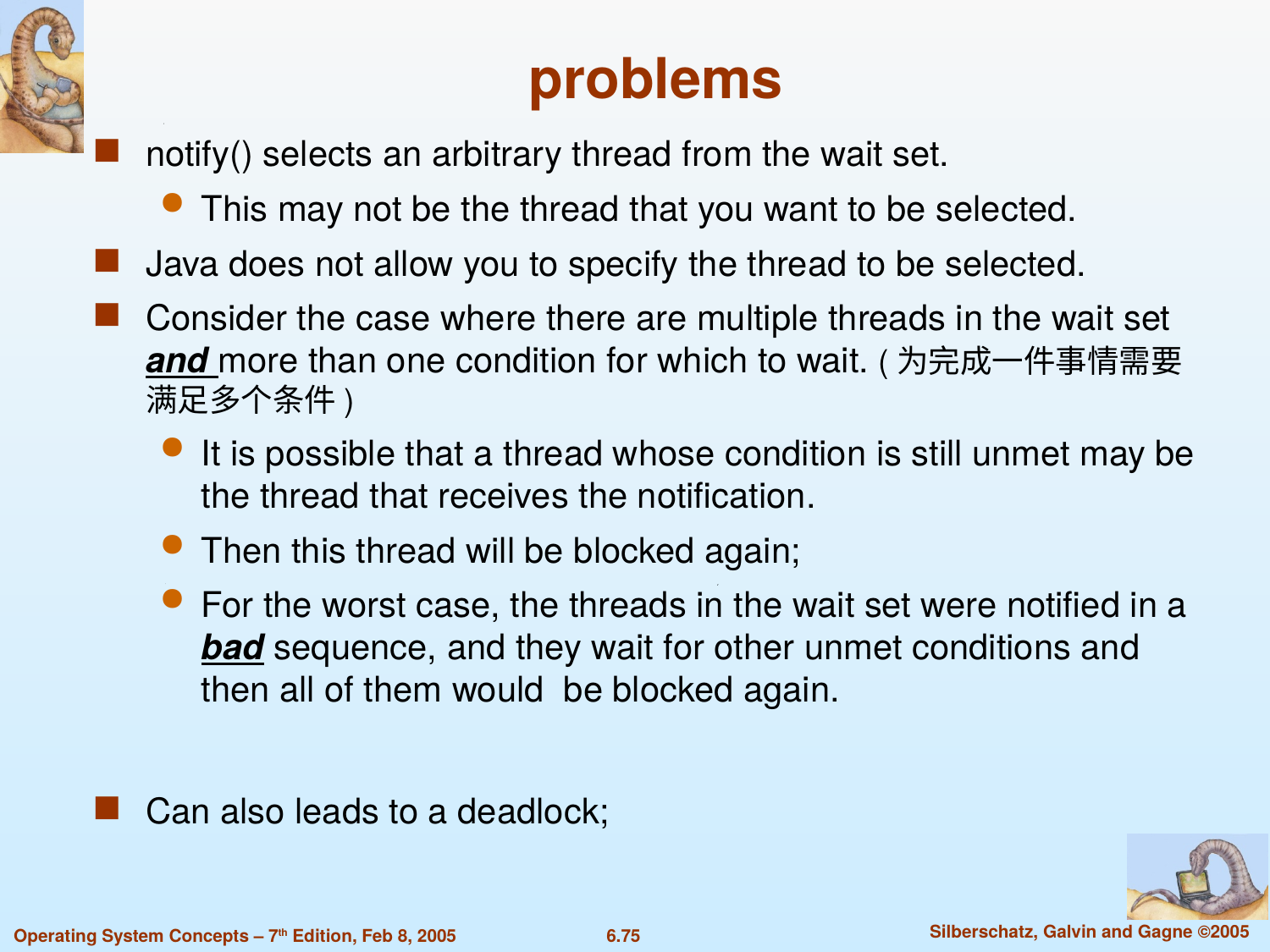

problems
notify() selects an arbitrary thread from the wait set.
This may not be the thread that you want to be selected.
Java does not allow you to specify the thread to be selected.
Consider the case where there are multiple threads in the wait set and more than one condition for which to wait. (为完成一件事情需要满足多个条件)
It is possible that a thread whose condition is still unmet may be the thread that receives the notification.
Then this thread will be blocked again;
For the worst case, the threads in the wait set were notified in a bad sequence, and they wait for other unmet conditions and then all of them would  be blocked again.

Can also leads to a deadlock;